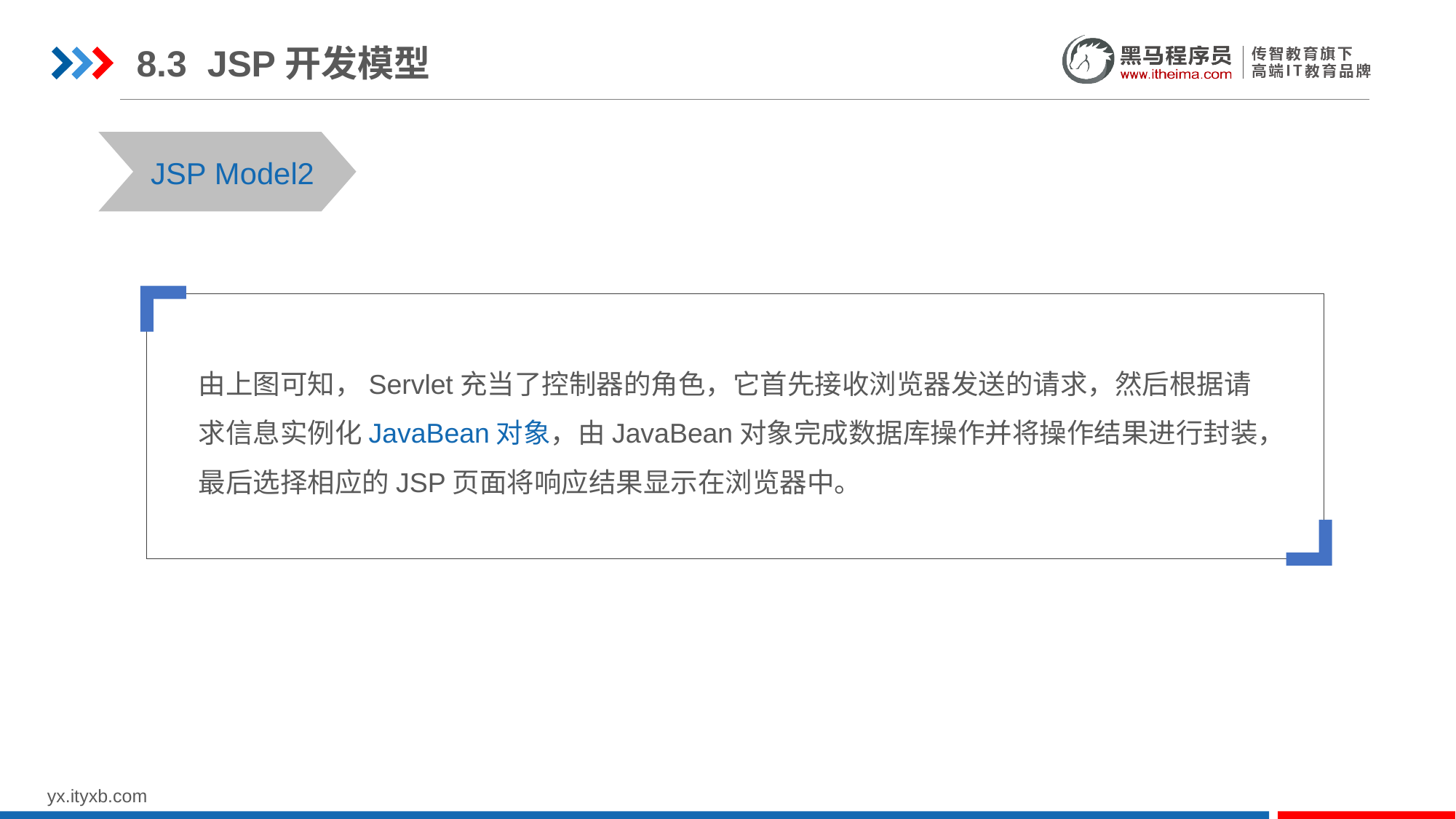

8.3  JSP开发模型

JSP Model2

由上图可知，Servlet充当了控制器的角色，它首先接收浏览器发送的请求，然后根据请求信息实例化JavaBean对象，由JavaBean对象完成数据库操作并将操作结果进行封装，最后选择相应的JSP页面将响应结果显示在浏览器中。